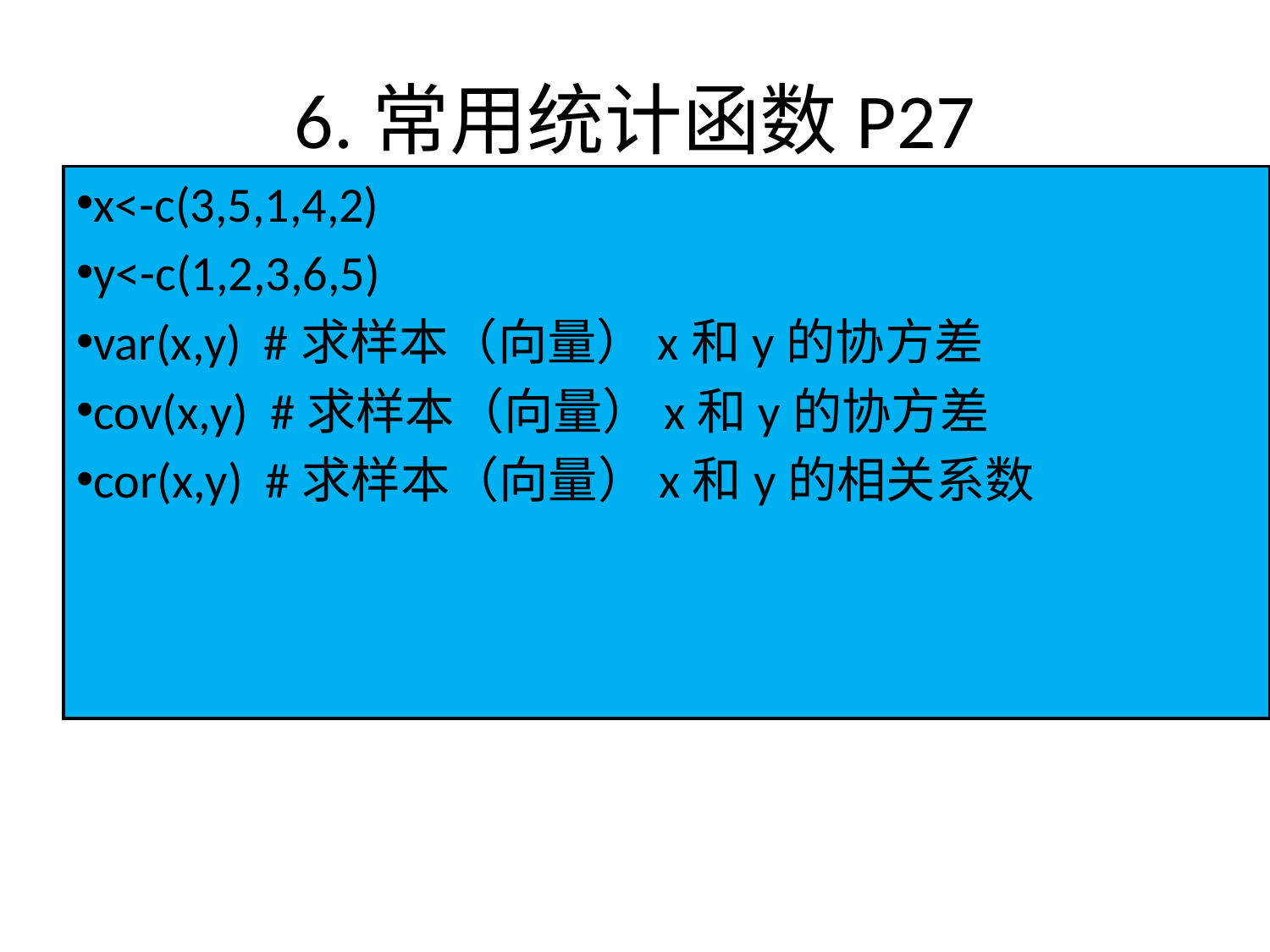

# 6.常用统计函数P27
x<-c(3,5,1,4,2)
y<-c(1,2,3,6,5)
var(x,y)  #求样本（向量）x和y的协方差
cov(x,y)  #求样本（向量）x和y的协方差
cor(x,y)  #求样本（向量）x和y的相关系数